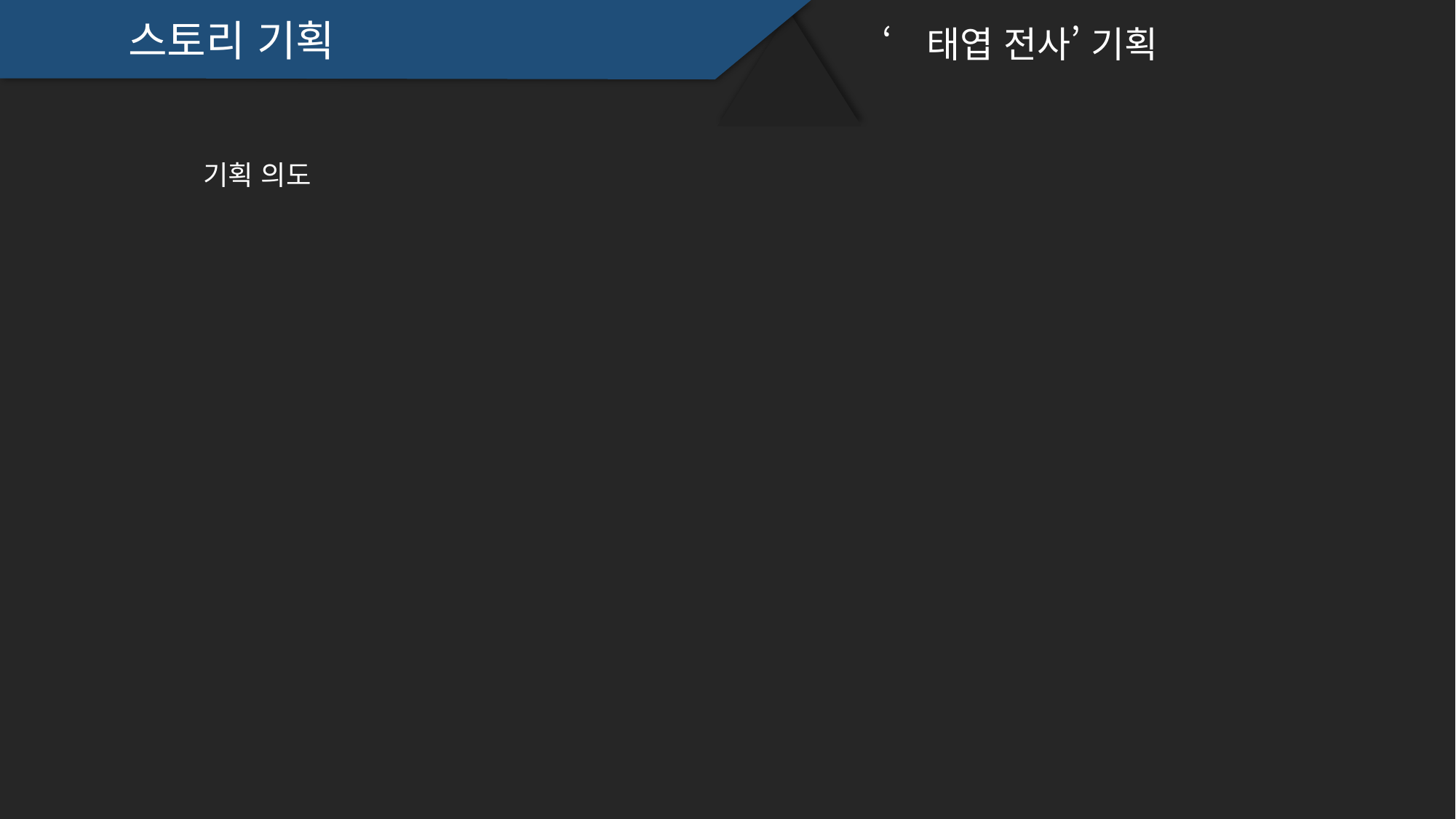

스토리 기획
‘태엽 전사’ 기획
기획 의도